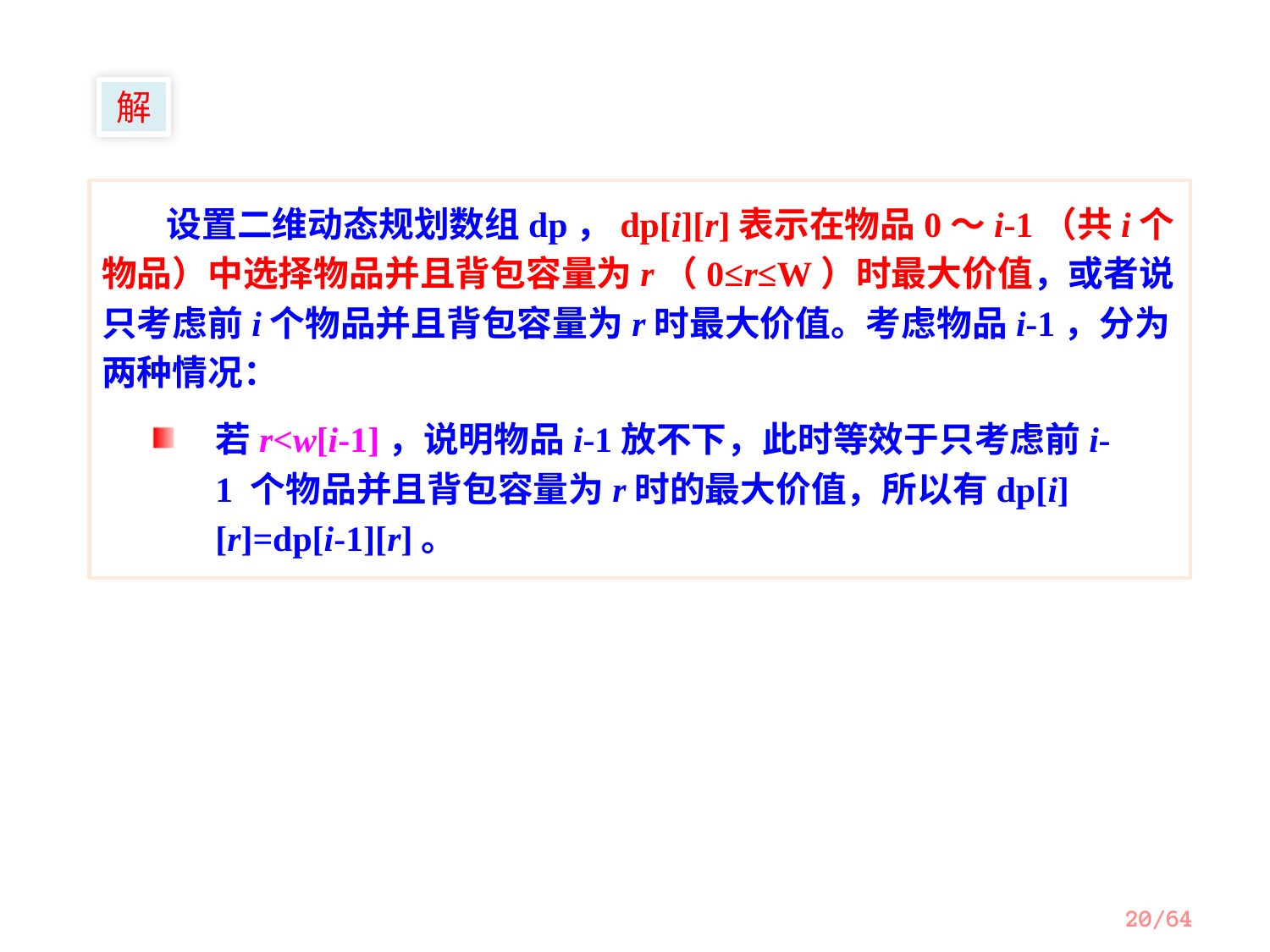

解
       设置二维动态规划数组dp，dp[i][r]表示在物品0～i-1（共i个物品）中选择物品并且背包容量为r（0≤r≤W）时最大价值，或者说只考虑前i个物品并且背包容量为r时最大价值。考虑物品i-1，分为两种情况：
若r<w[i-1]，说明物品i-1放不下，此时等效于只考虑前i-1 个物品并且背包容量为r时的最大价值，所以有dp[i][r]=dp[i-1][r]。
20/64